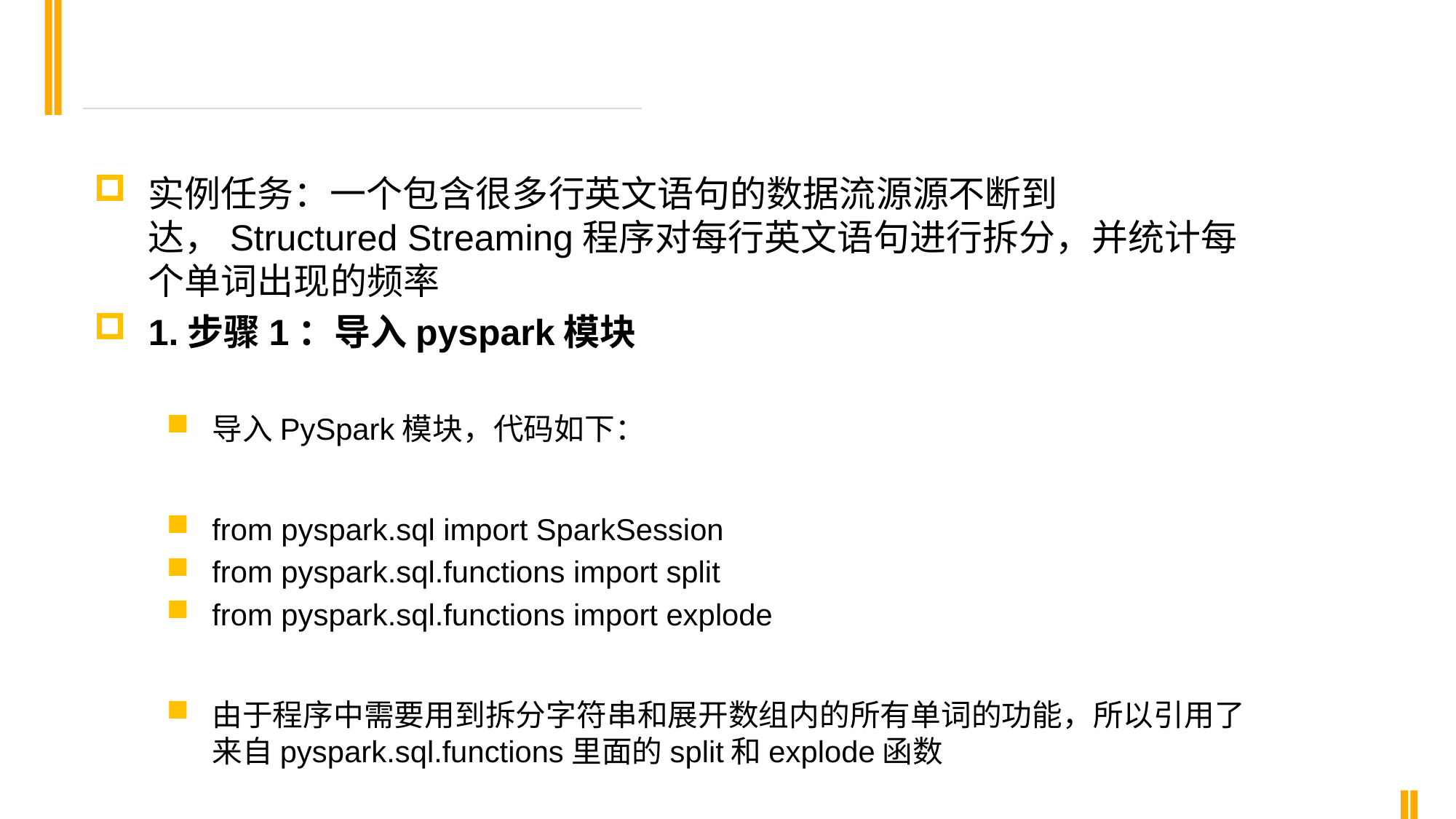

实例任务：一个包含很多行英文语句的数据流源源不断到达，Structured Streaming程序对每行英文语句进行拆分，并统计每个单词出现的频率
1.步骤1：导入pyspark模块

导入PySpark模块，代码如下：

from pyspark.sql import SparkSession
from pyspark.sql.functions import split
from pyspark.sql.functions import explode

由于程序中需要用到拆分字符串和展开数组内的所有单词的功能，所以引用了来自pyspark.sql.functions里面的split和explode函数